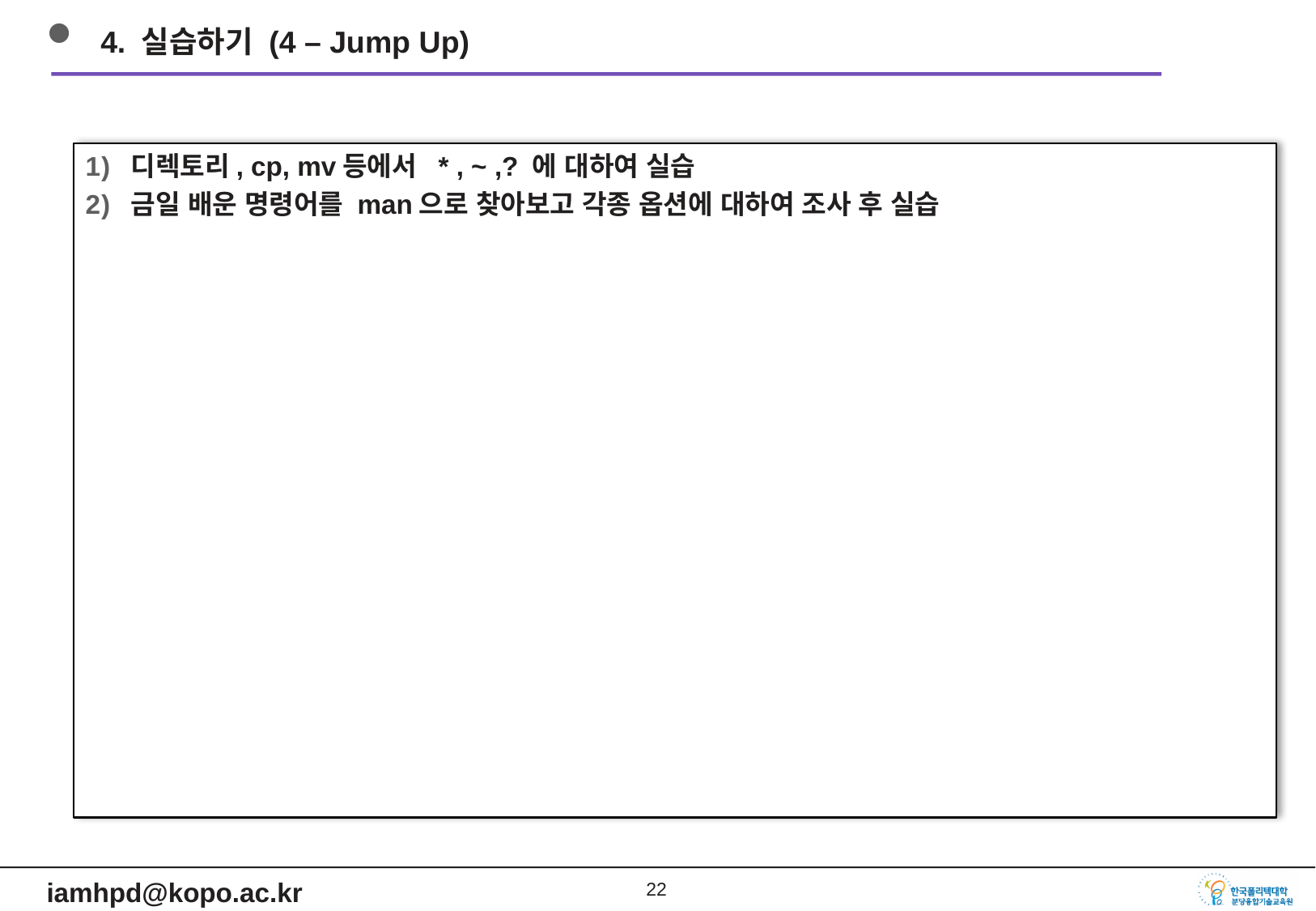

4. 실습하기 (4 – Jump Up)
디렉토리, cp, mv등에서  * , ~ ,? 에 대하여 실습
금일 배운 명령어를 man으로 찾아보고 각종 옵션에 대하여 조사 후 실습
22